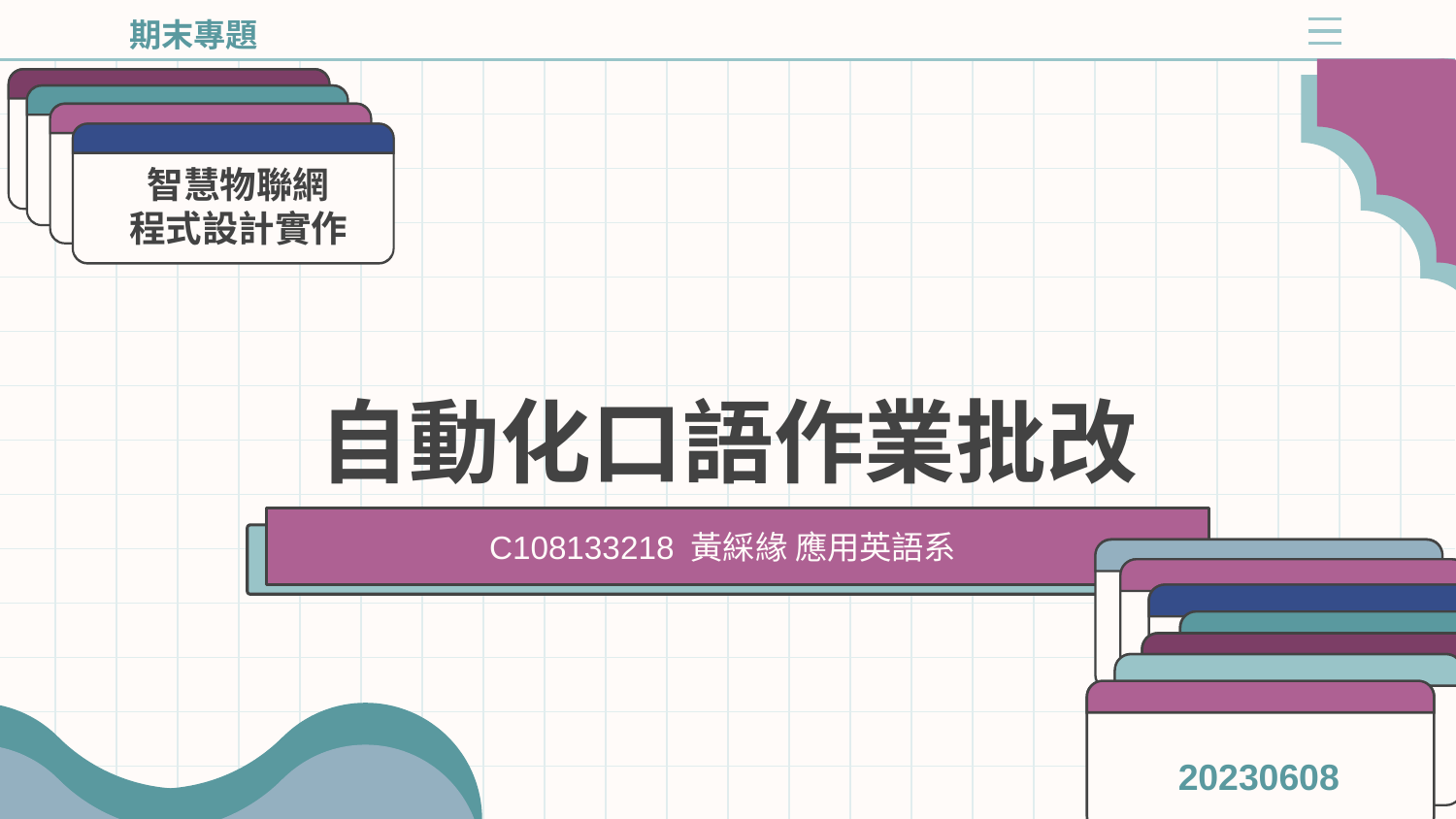

期末專題

智慧物聯網
程式設計實作
# 自動化口語作業批改

C108133218 黃綵緣 應用英語系

20230608